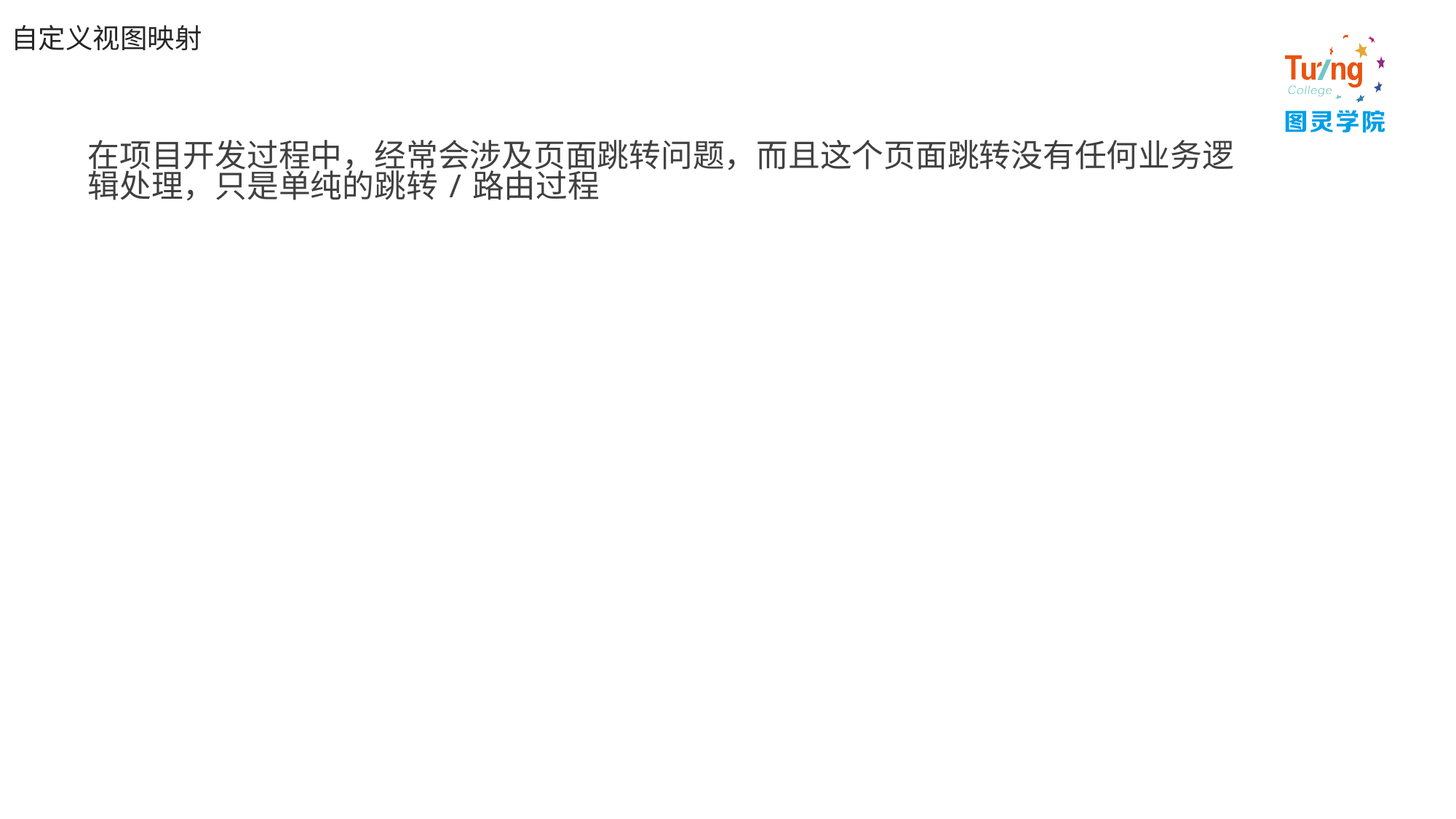

# 自定义视图映射
在项目开发过程中，经常会涉及页面跳转问题，而且这个页面跳转没有任何业务逻辑处理，只是单纯的跳转/路由过程